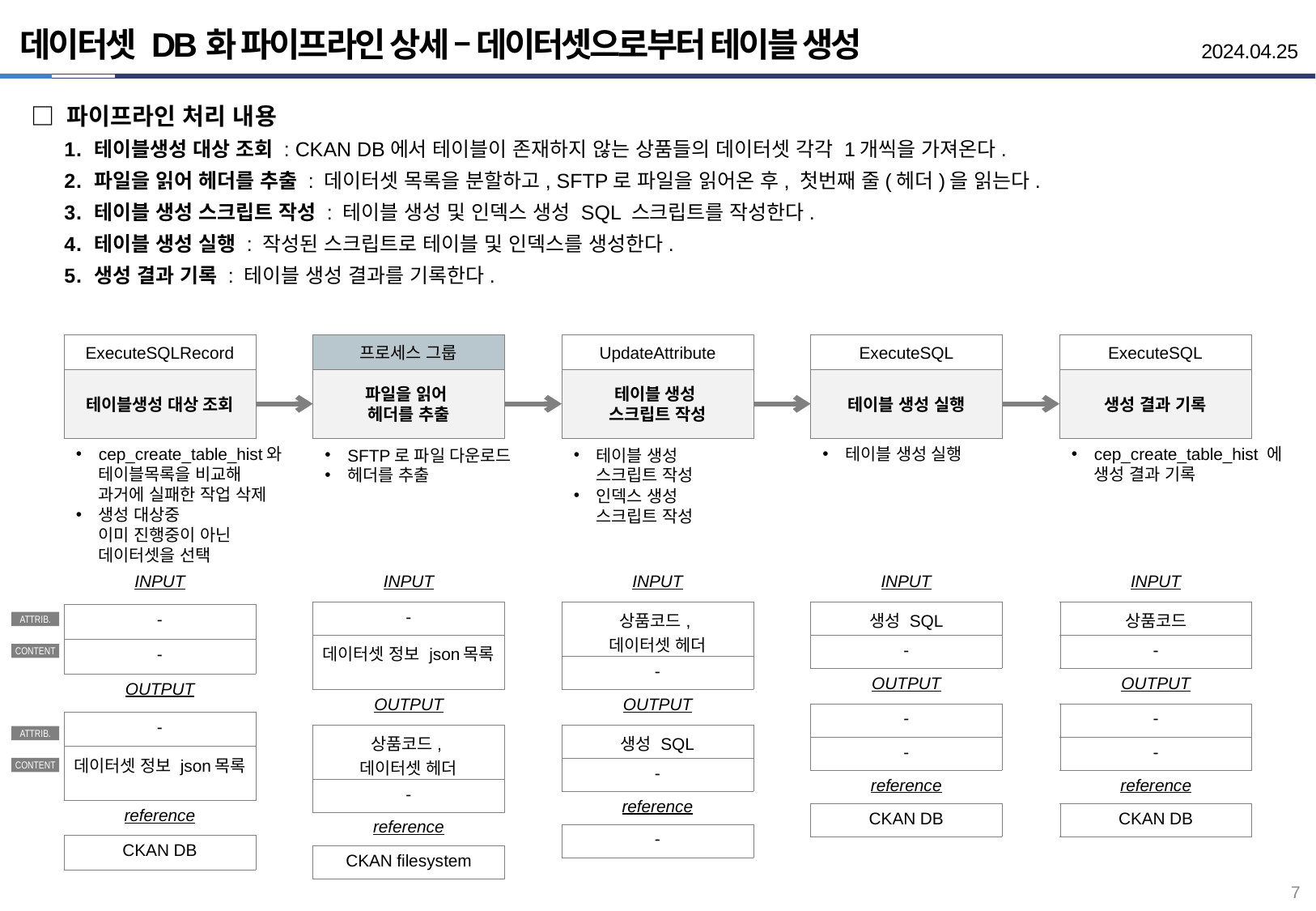

데이터셋 DB화 파이프라인 상세 – 데이터셋으로부터 테이블 생성
2024.04.25
□ 파이프라인 처리 내용
테이블생성 대상 조회 : CKAN DB에서 테이블이 존재하지 않는 상품들의 데이터셋 각각 1개씩을 가져온다.
파일을 읽어 헤더를 추출 : 데이터셋 목록을 분할하고, SFTP로 파일을 읽어온 후, 첫번째 줄(헤더)을 읽는다.
테이블 생성 스크립트 작성 : 테이블 생성 및 인덱스 생성 SQL 스크립트를 작성한다.
테이블 생성 실행 : 작성된 스크립트로 테이블 및 인덱스를 생성한다.
생성 결과 기록 : 테이블 생성 결과를 기록한다.
ExecuteSQLRecord
테이블생성 대상 조회
cep_create_table_hist와
테이블목록을 비교해
과거에 실패한 작업 삭제
생성 대상중
이미 진행중이 아닌
데이터셋을 선택
프로세스 그룹
파일을 읽어
헤더를 추출
SFTP로 파일 다운로드
헤더를 추출
UpdateAttribute
테이블 생성
스크립트 작성
테이블 생성
스크립트 작성
인덱스 생성
스크립트 작성
ExecuteSQL
테이블 생성 실행
테이블 생성 실행
ExecuteSQL
생성 결과 기록
cep_create_table_hist 에
생성 결과 기록
| INPUT |
| --- |
| - |
| 데이터셋 정보 json목록 |
| OUTPUT |
| 상품코드, 데이터셋 헤더 |
| - |
| reference |
| CKAN filesystem |
| INPUT |
| --- |
| 상품코드, 데이터셋 헤더 |
| - |
| OUTPUT |
| 생성 SQL |
| - |
| reference |
| - |
| INPUT |
| --- |
| 생성 SQL |
| - |
| OUTPUT |
| - |
| - |
| reference |
| CKAN DB |
| INPUT |
| --- |
| 상품코드 |
| - |
| OUTPUT |
| - |
| - |
| reference |
| CKAN DB |
| INPUT |
| --- |
| - |
| - |
| OUTPUT |
| - |
| 데이터셋 정보 json목록 |
| reference |
| CKAN DB |
ATTRIB.
CONTENT
ATTRIB.
CONTENT
7